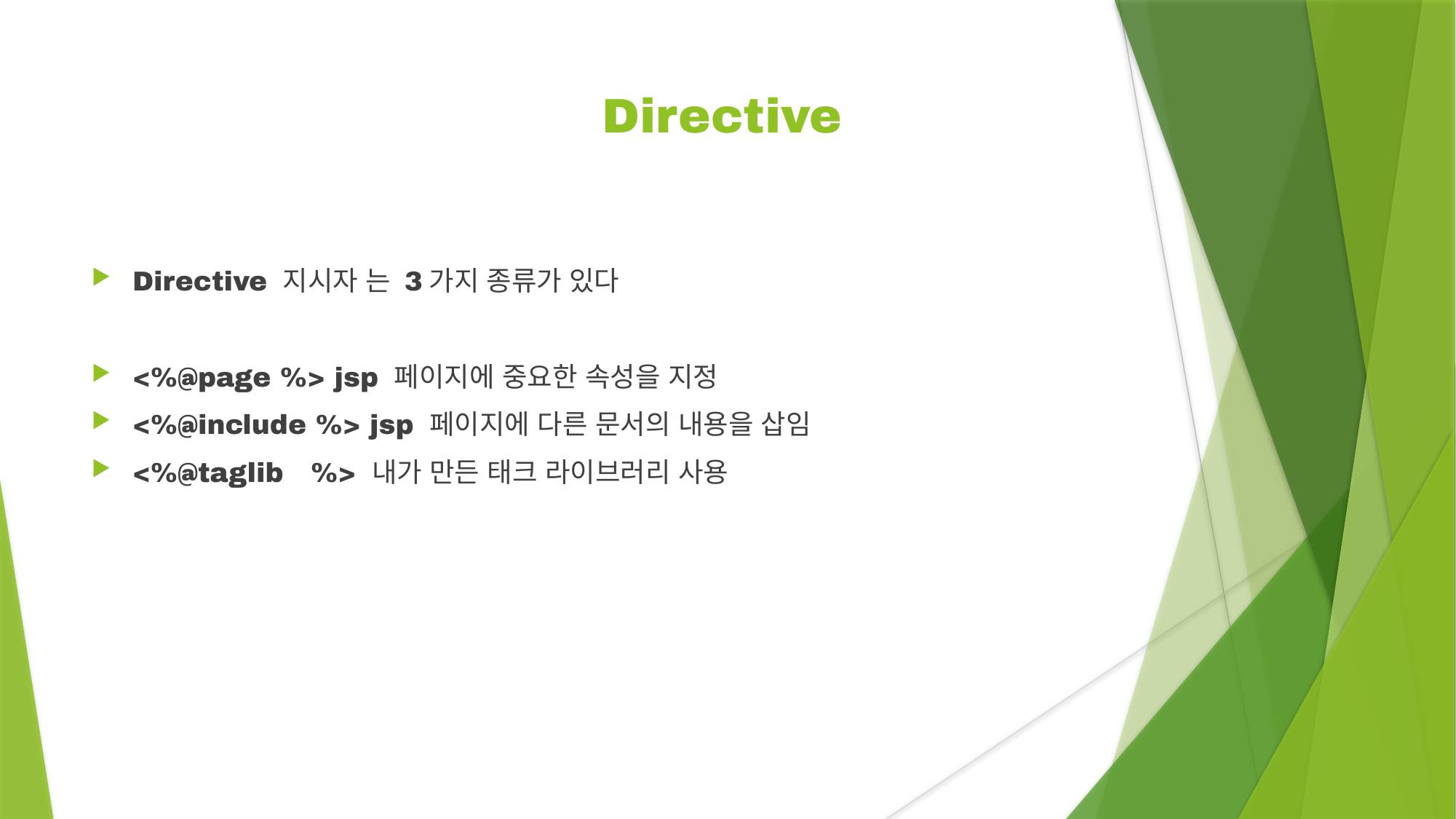

Directive
Directive 지시자 는 3가지 종류가 있다

<%@page %> jsp 페이지에 중요한 속성을 지정
<%@include %> jsp 페이지에 다른 문서의 내용을 삽임
<%@taglib   %> 내가 만든 태크 라이브러리 사용